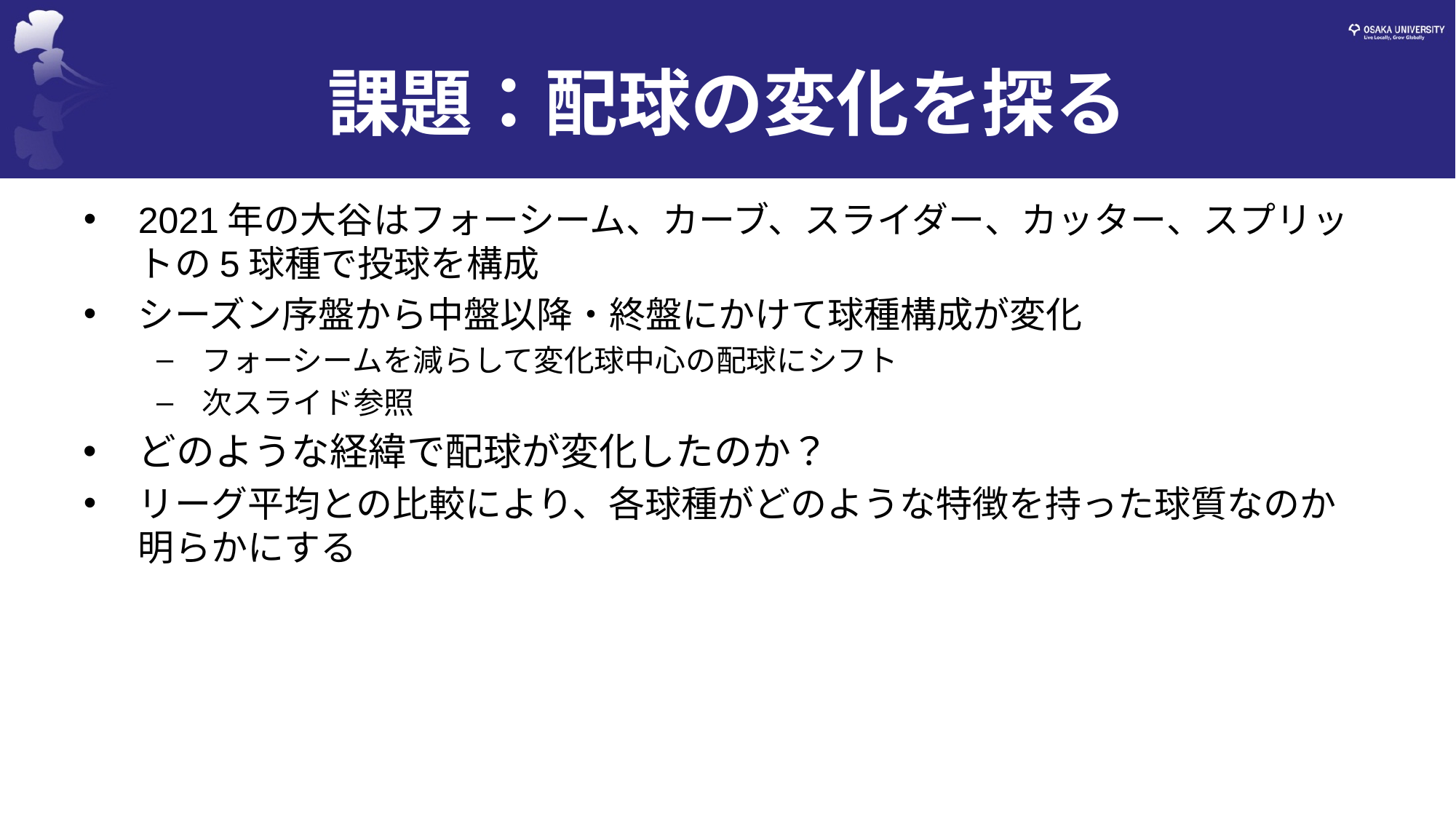

# 課題：配球の変化を探る
2021年の大谷はフォーシーム、カーブ、スライダー、カッター、スプリットの5球種で投球を構成
シーズン序盤から中盤以降・終盤にかけて球種構成が変化
フォーシームを減らして変化球中心の配球にシフト
次スライド参照
どのような経緯で配球が変化したのか？
リーグ平均との比較により、各球種がどのような特徴を持った球質なのか明らかにする